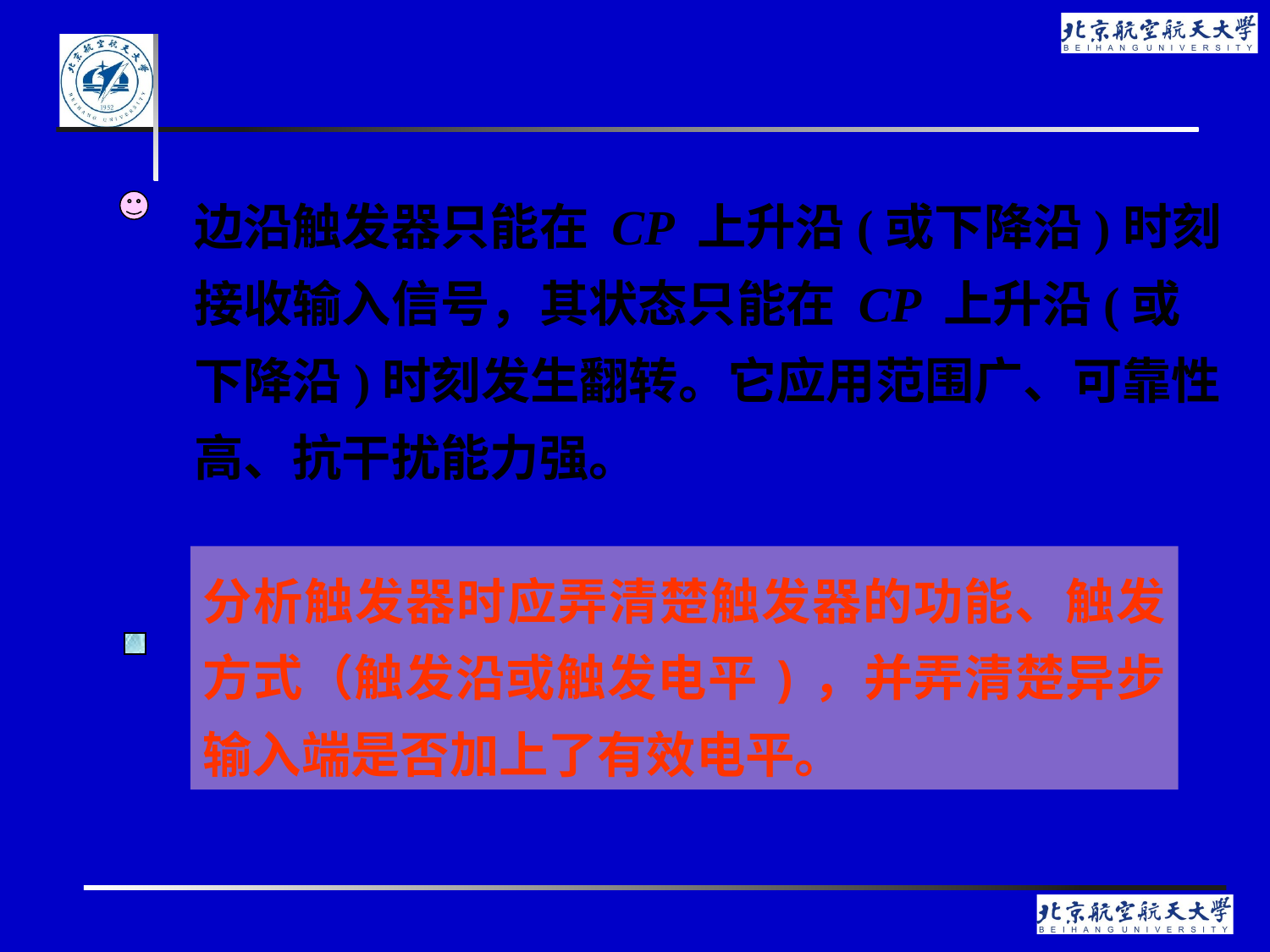

边沿触发器只能在 CP 上升沿(或下降沿)时刻接收输入信号，其状态只能在 CP 上升沿(或下降沿)时刻发生翻转。它应用范围广、可靠性高、抗干扰能力强。

分析触发器时应弄清楚触发器的功能、触发方式（触发沿或触发电平)，并弄清楚异步输入端是否加上了有效电平。